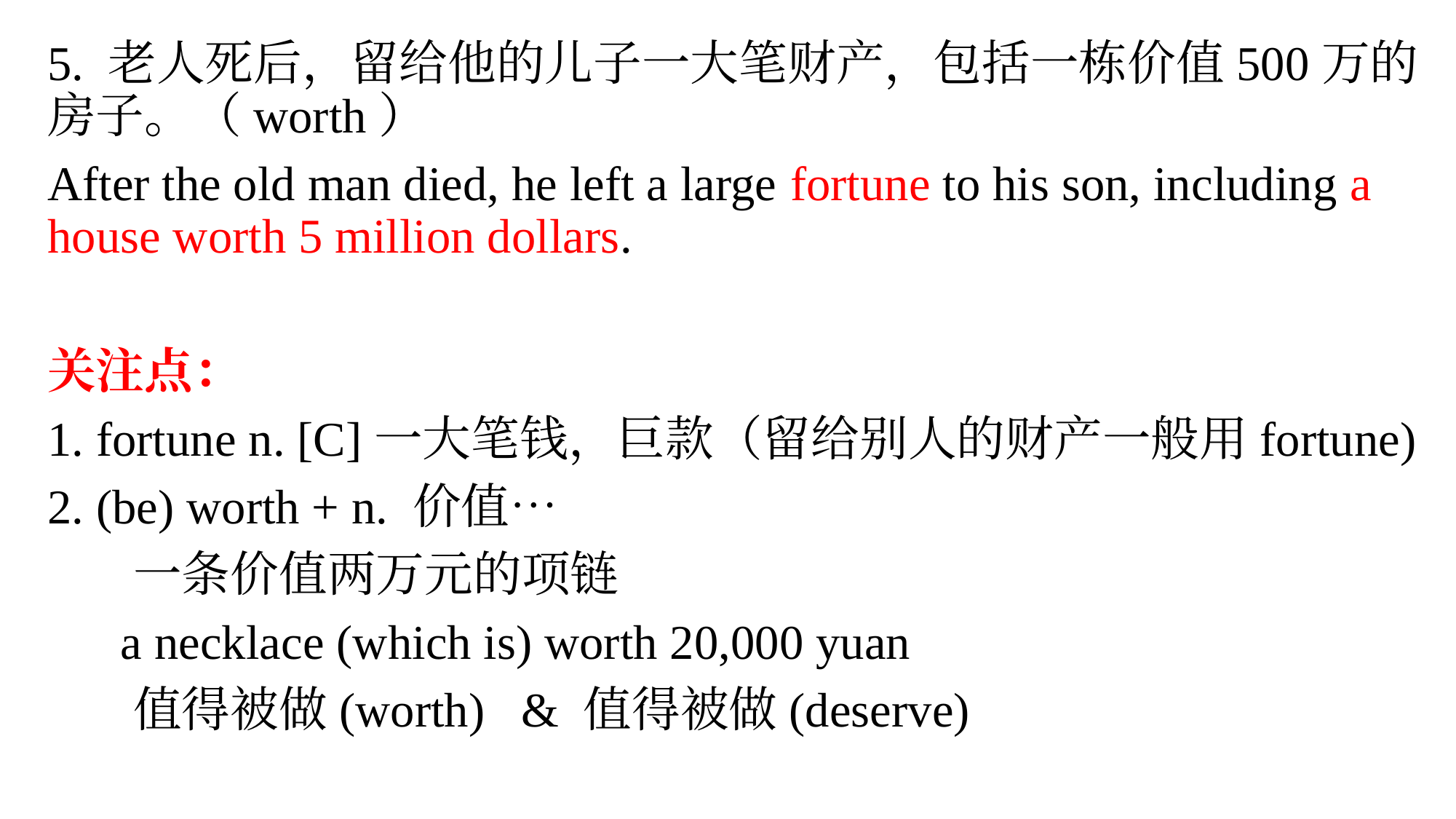

5. 老人死后，留给他的儿子一大笔财产，包括一栋价值500万的房子。（worth）
After the old man died, he left a large fortune to his son, including a house worth 5 million dollars.

关注点：
1. fortune n. [C]一大笔钱，巨款（留给别人的财产一般用fortune)
2. (be) worth + n. 价值…
      一条价值两万元的项链
      a necklace (which is) worth 20,000 yuan
      值得被做(worth)   & 值得被做(deserve)